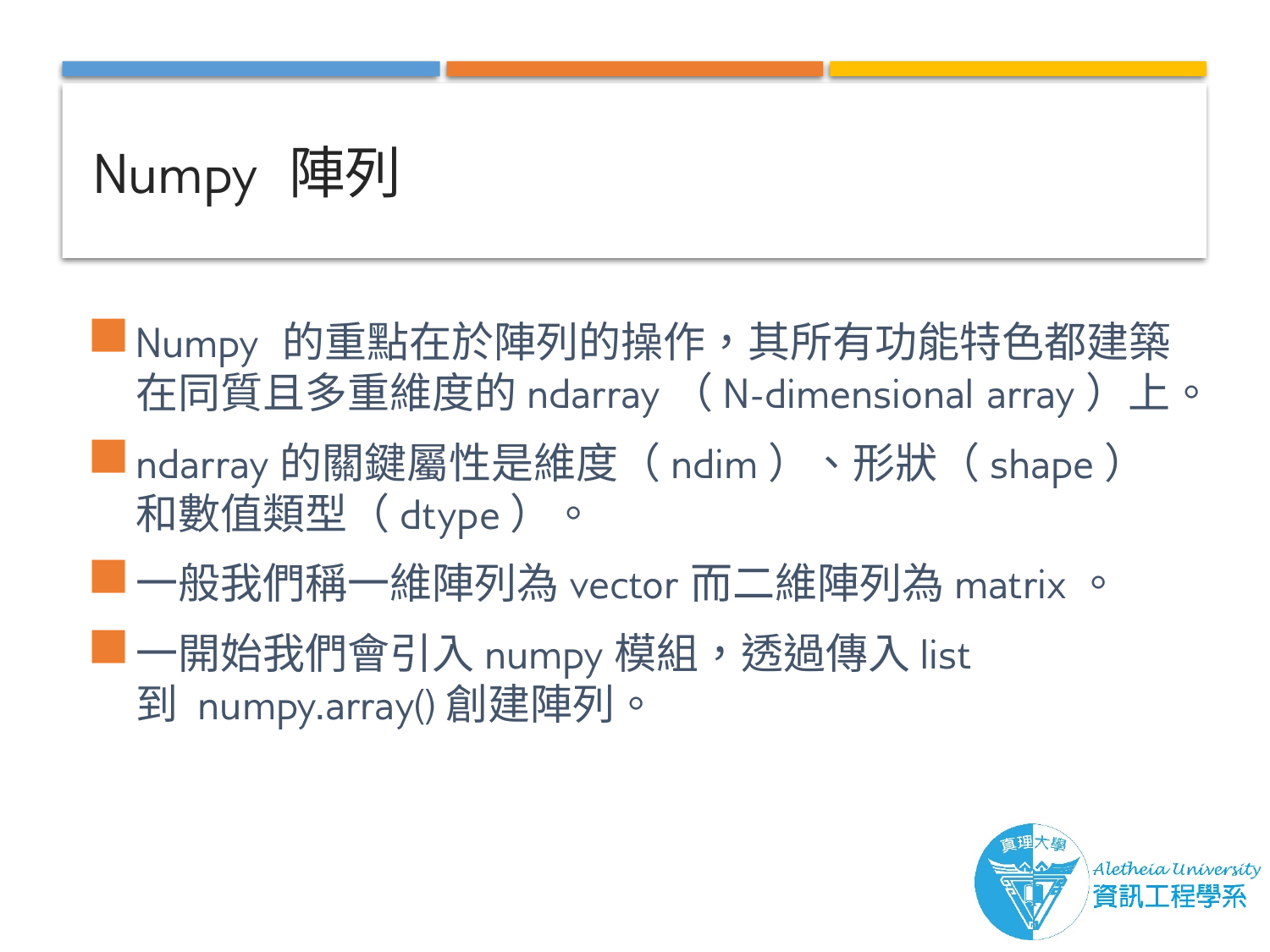

# Numpy 陣列
Numpy 的重點在於陣列的操作，其所有功能特色都建築在同質且多重維度的ndarray（N-dimensional array）上。
ndarray的關鍵屬性是維度（ndim）、形狀（shape）和數值類型（dtype）。
一般我們稱一維陣列為vector而二維陣列為matrix。
一開始我們會引入numpy模組，透過傳入list到 numpy.array()創建陣列。